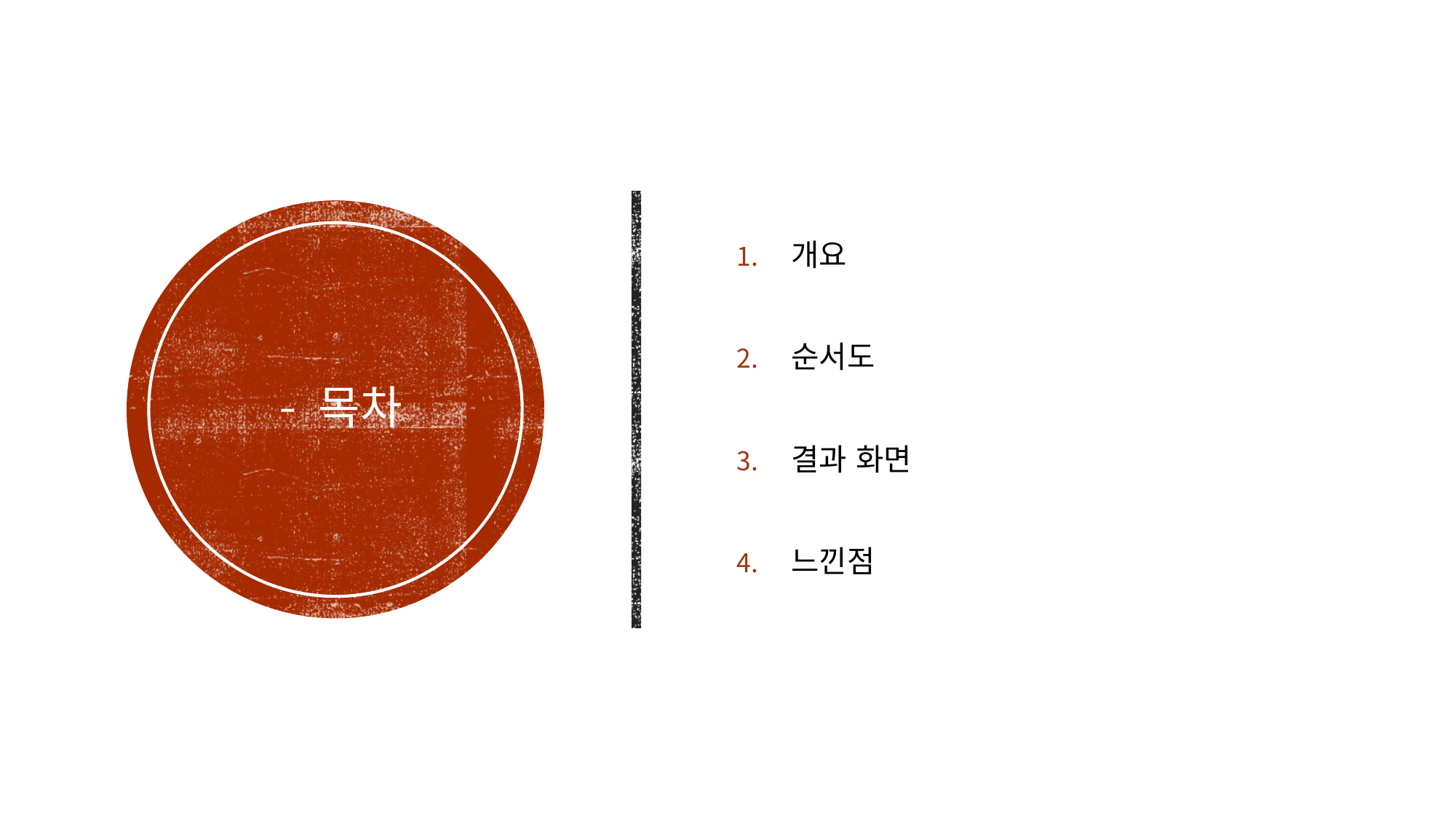

개요

순서도

결과 화면

느낀점

# - 목차